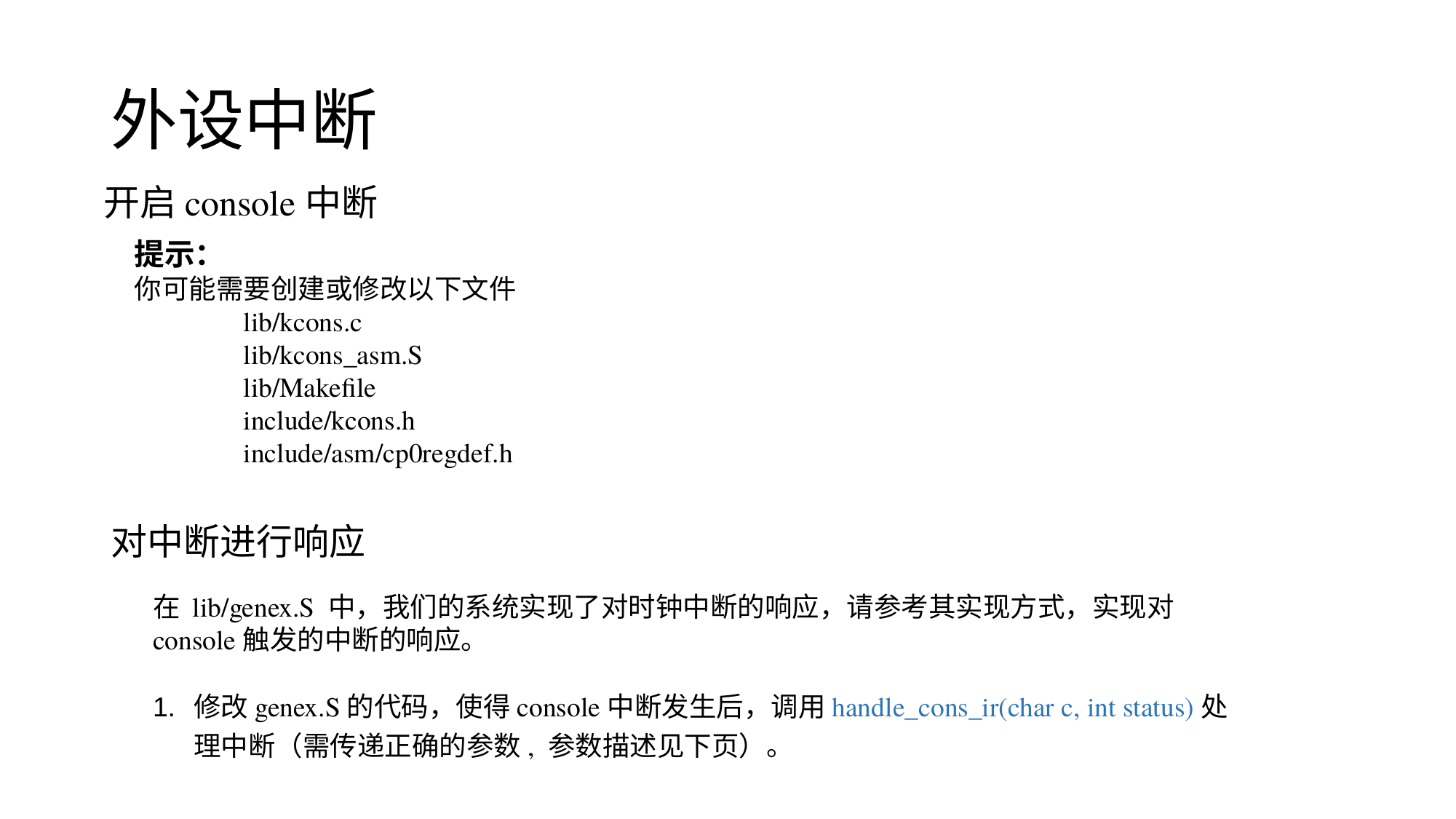

# 外设中断
开启console中断
提示：
你可能需要创建或修改以下文件
	lib/kcons.c
	lib/kcons_asm.S
	lib/Makefile
	include/kcons.h
	include/asm/cp0regdef.h
对中断进行响应
在 lib/genex.S 中，我们的系统实现了对时钟中断的响应，请参考其实现方式，实现对console触发的中断的响应。
修改genex.S的代码，使得console中断发生后，调用handle_cons_ir(char c, int status)处理中断（需传递正确的参数, 参数描述见下页）。